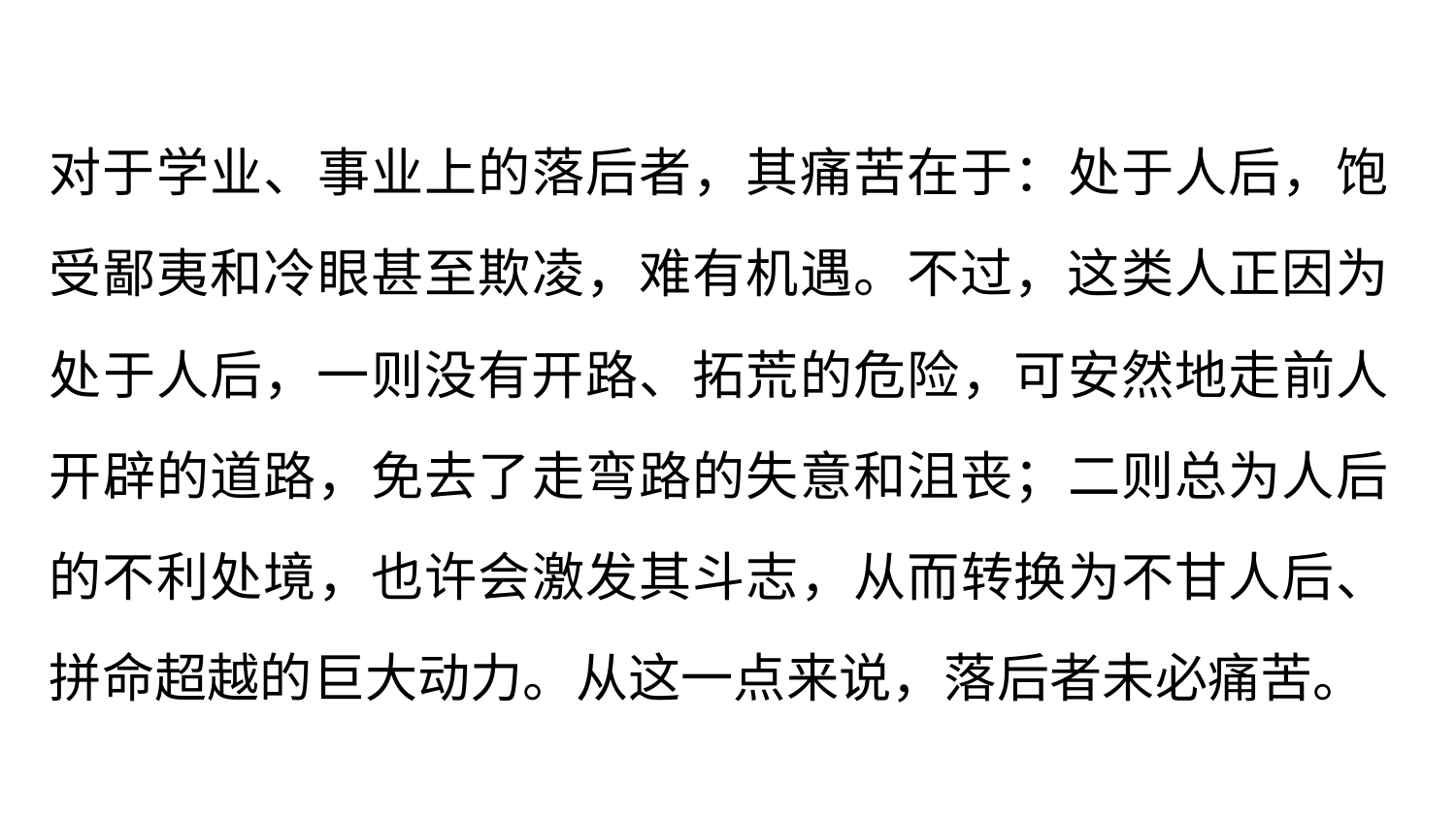

对于学业、事业上的落后者，其痛苦在于：处于人后，饱受鄙夷和冷眼甚至欺凌，难有机遇。不过，这类人正因为处于人后，一则没有开路、拓荒的危险，可安然地走前人开辟的道路，免去了走弯路的失意和沮丧；二则总为人后的不利处境，也许会激发其斗志，从而转换为不甘人后、拼命超越的巨大动力。从这一点来说，落后者未必痛苦。